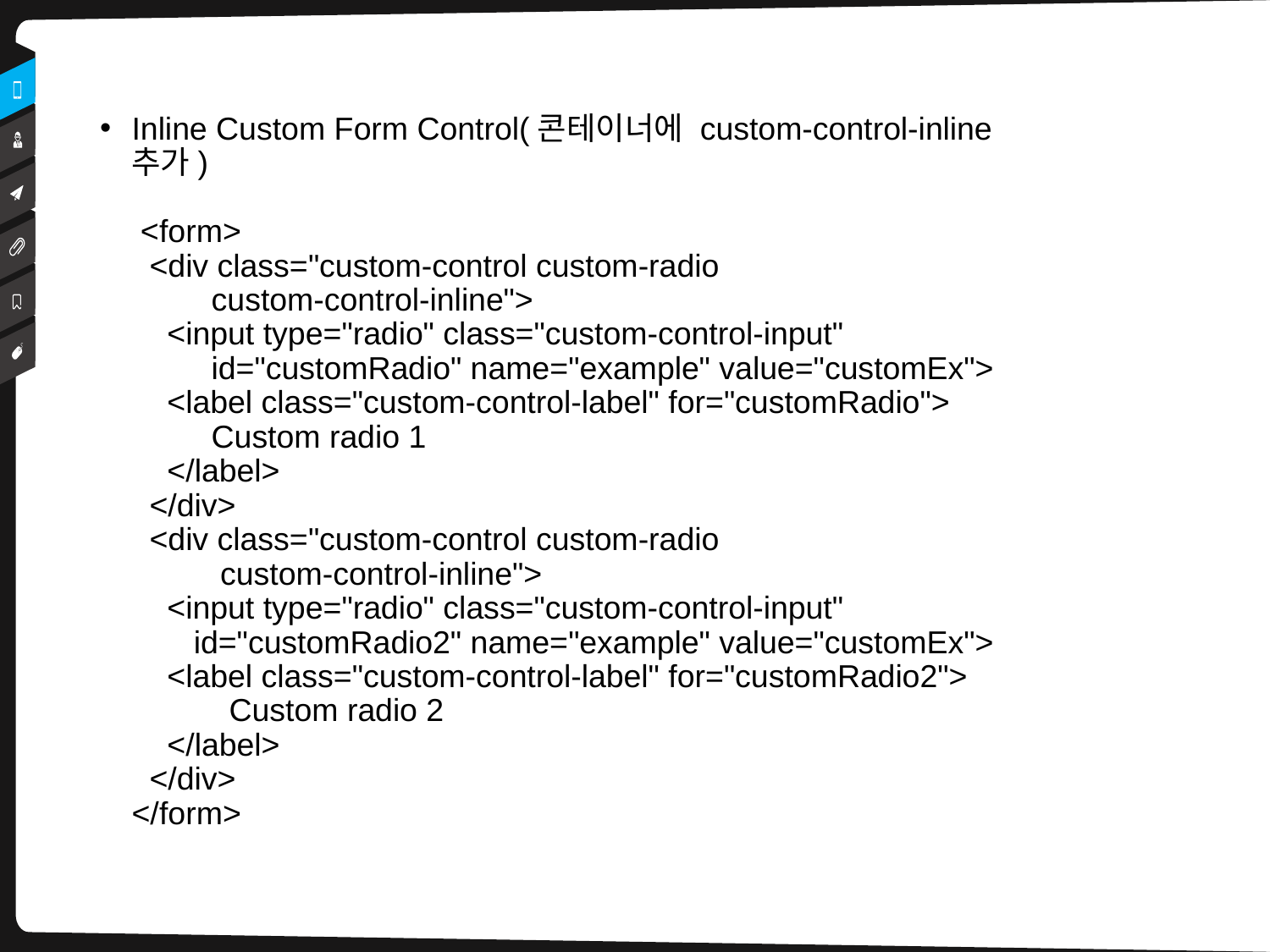

Inline Custom Form Control(콘테이너에 custom-control-inline
추가)
 <form>
  <div class="custom-control custom-radio 
         custom-control-inline">
    <input type="radio" class="custom-control-input" 
         id="customRadio" name="example" value="customEx">
    <label class="custom-control-label" for="customRadio">
         Custom radio 1
    </label>
  </div>
  <div class="custom-control custom-radio 
          custom-control-inline">
    <input type="radio" class="custom-control-input" 
       id="customRadio2" name="example" value="customEx">
    <label class="custom-control-label" for="customRadio2">
           Custom radio 2
    </label>
  </div>
</form>